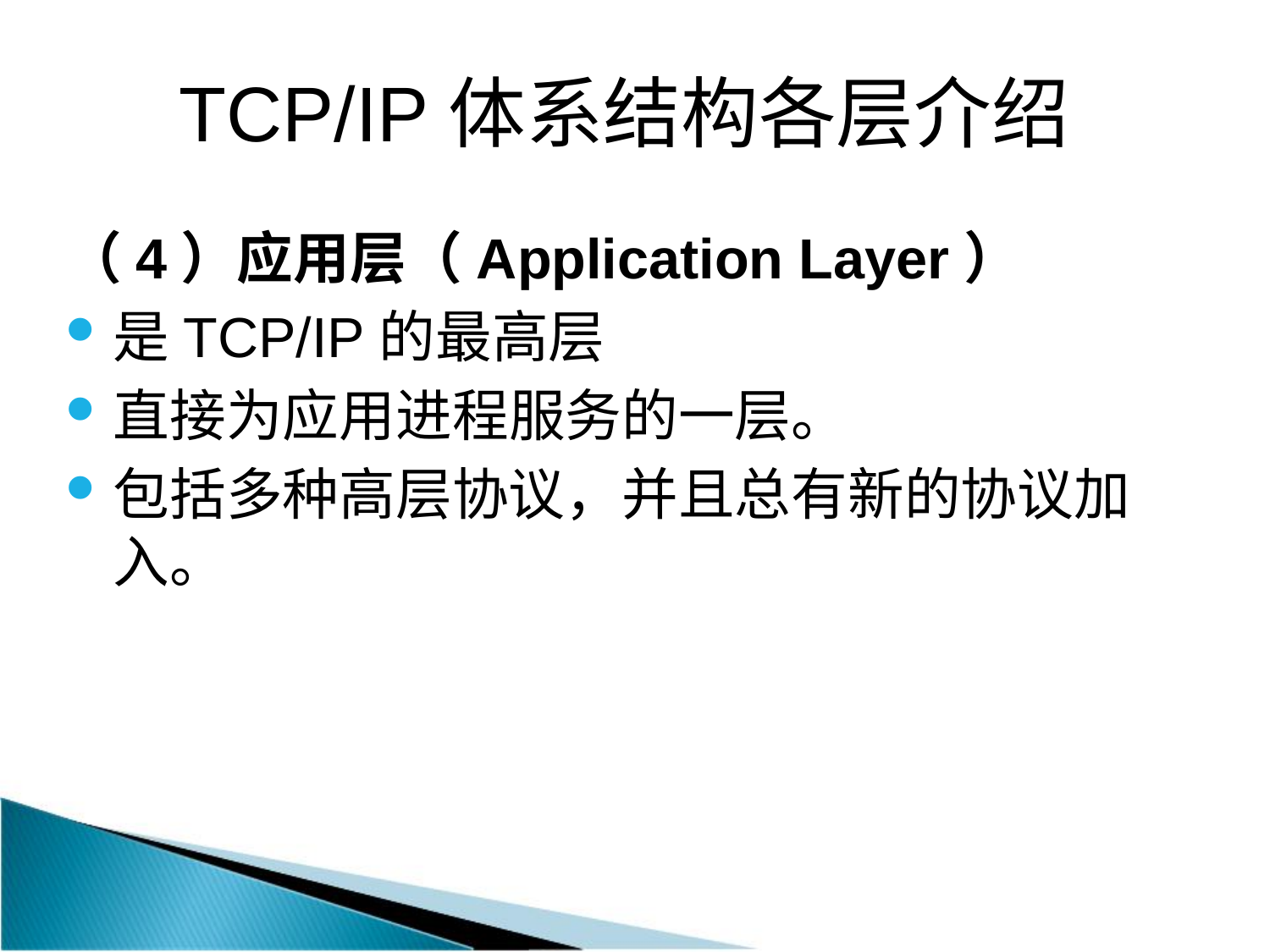

# TCP/IP体系结构各层介绍
（4）应用层（Application Layer）
是TCP/IP的最高层
直接为应用进程服务的一层。
包括多种高层协议，并且总有新的协议加入。